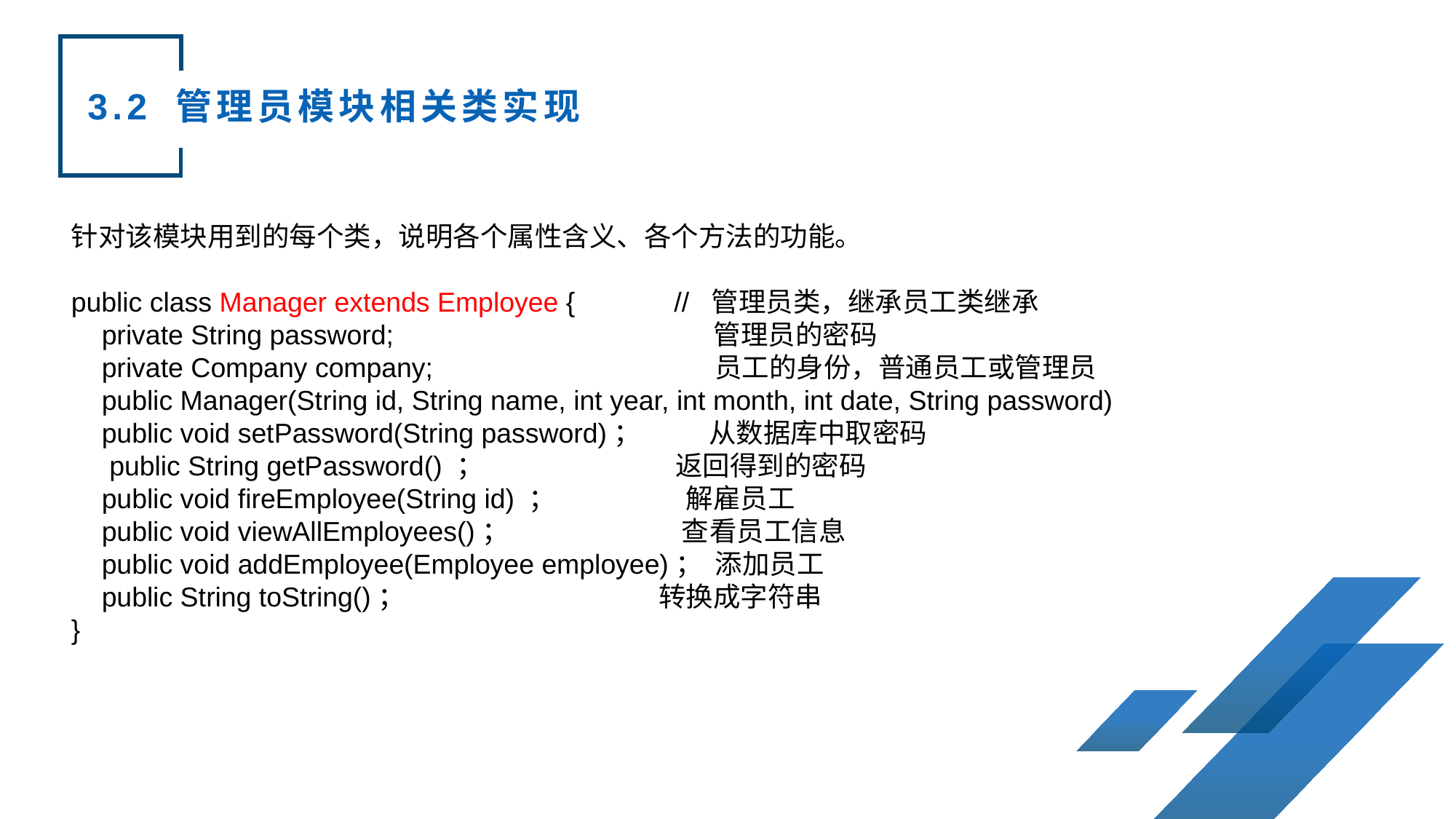

3.2 管理员模块相关类实现
针对该模块用到的每个类，说明各个属性含义、各个方法的功能。

public class Manager extends Employee {             //  管理员类，继承员工类继承
    private String password;                                         管理员的密码
    private Company company;                                    员工的身份，普通员工或管理员
    public Manager(String id, String name, int year, int month, int date, String password)
    public void setPassword(String password)；           从数据库中取密码
     public String getPassword() ；                               返回得到的密码
    public void fireEmployee(String id) ；                     解雇员工
    public void viewAllEmployees()；                            查看员工信息
    public void addEmployee(Employee employee)；  添加员工
    public String toString()；                                         转换成字符串
}